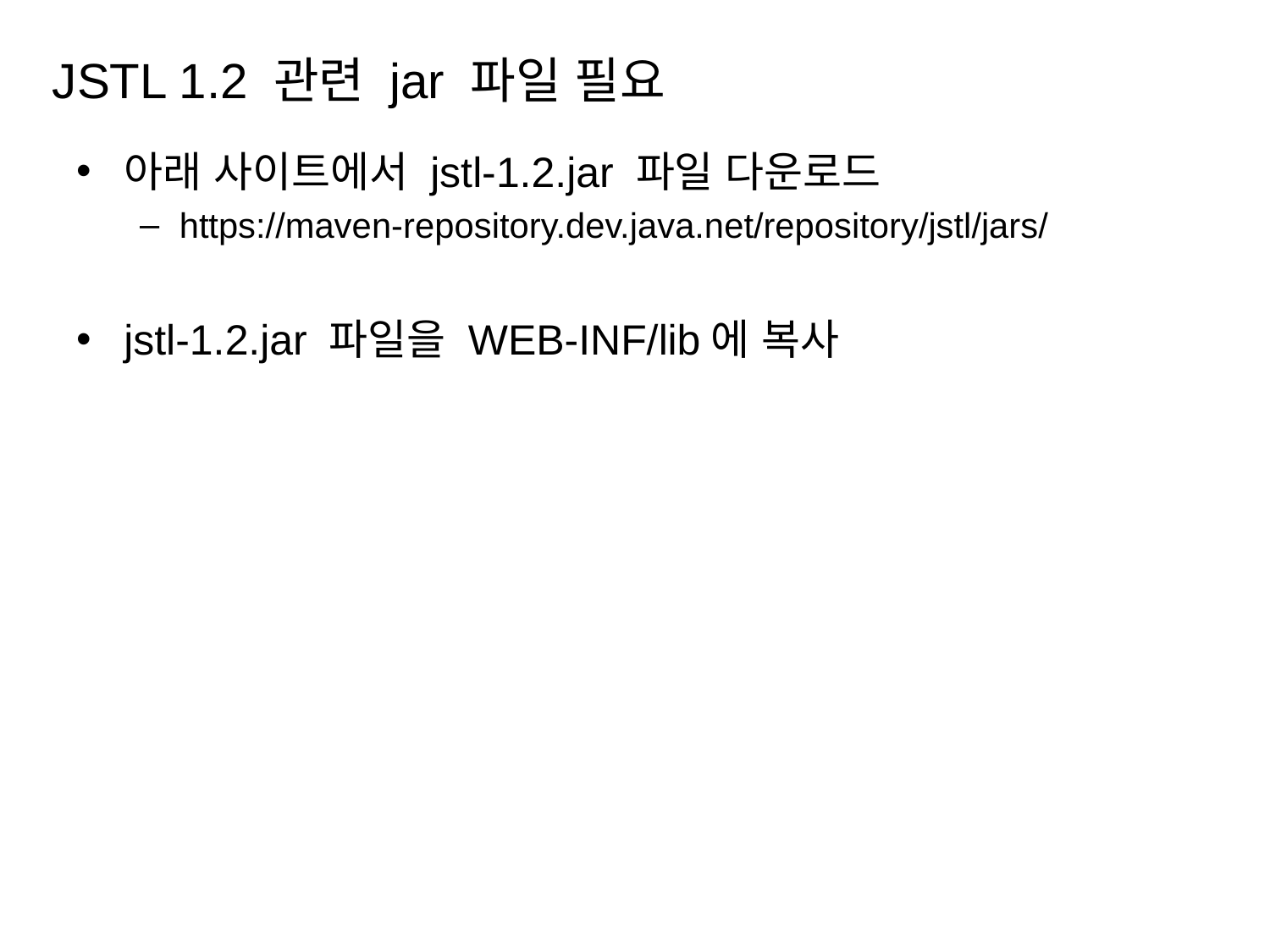

# JSTL 1.2 관련 jar 파일 필요
아래 사이트에서 jstl-1.2.jar 파일 다운로드
https://maven-repository.dev.java.net/repository/jstl/jars/

jstl-1.2.jar 파일을 WEB-INF/lib에 복사